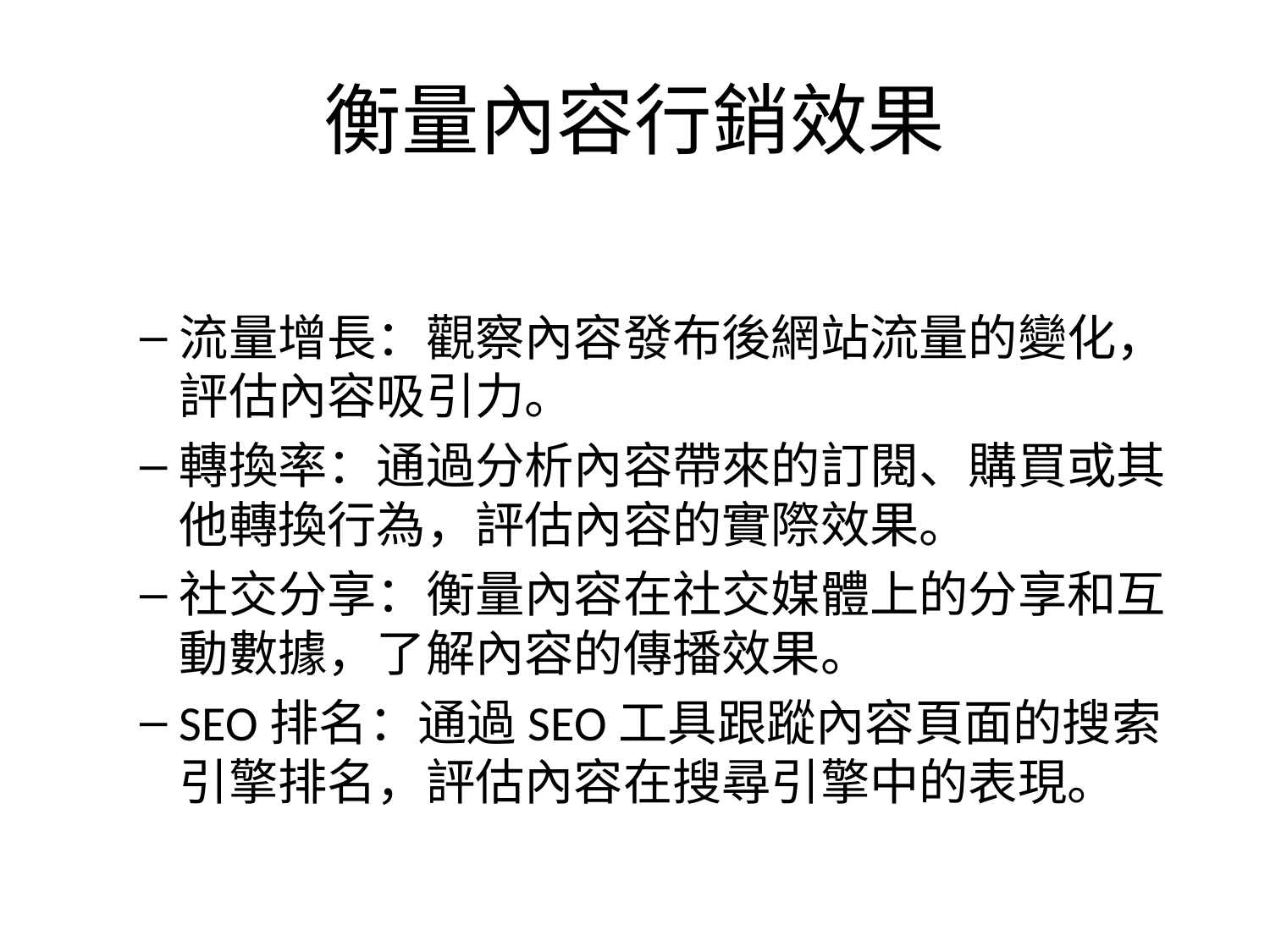

# 衡量內容行銷效果

流量增長：觀察內容發布後網站流量的變化，評估內容吸引力。
轉換率：通過分析內容帶來的訂閱、購買或其他轉換行為，評估內容的實際效果。
社交分享：衡量內容在社交媒體上的分享和互動數據，了解內容的傳播效果。
SEO排名：通過SEO工具跟蹤內容頁面的搜索引擎排名，評估內容在搜尋引擎中的表現。